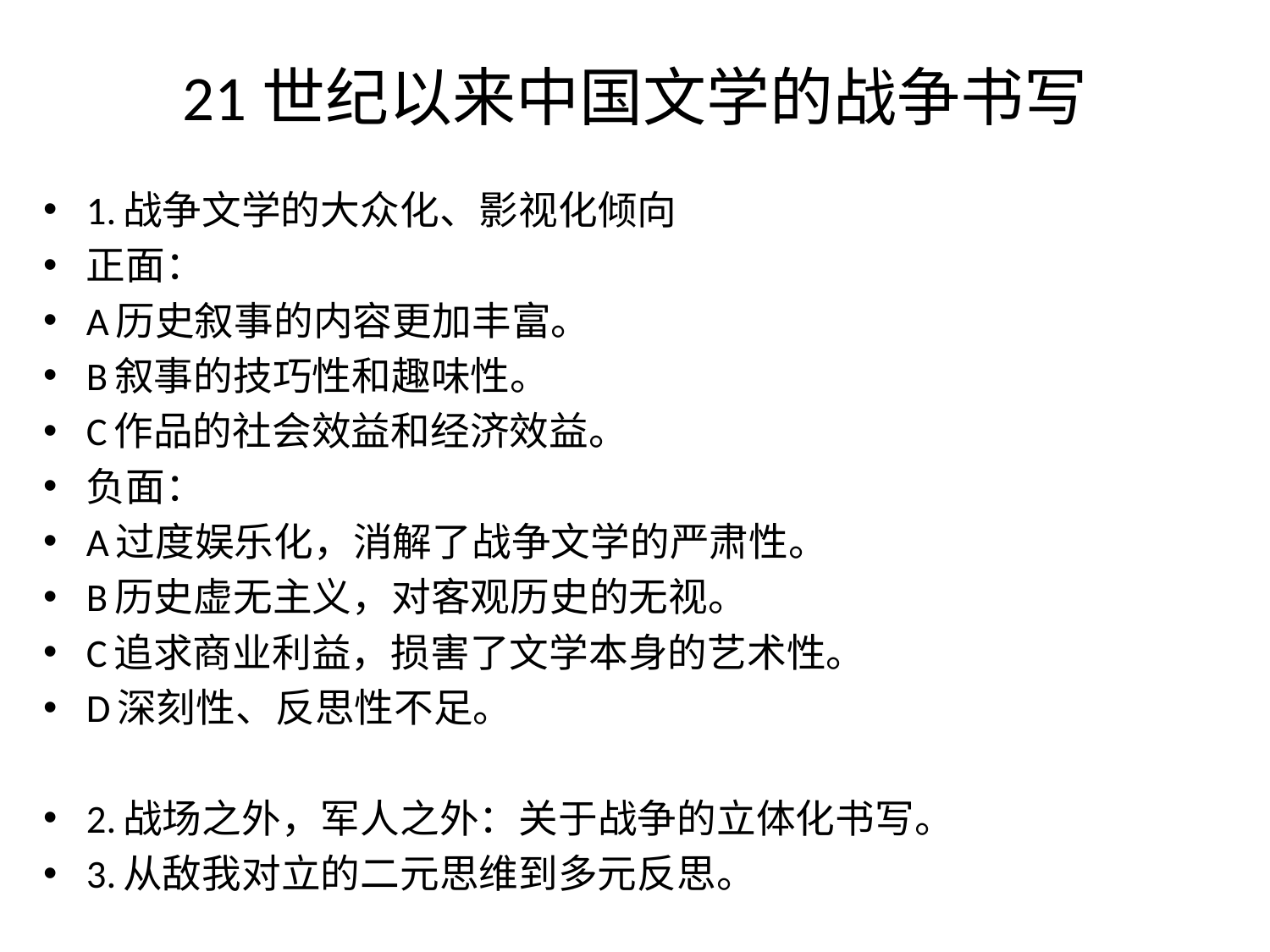

# 21世纪以来中国文学的战争书写
1.战争文学的大众化、影视化倾向
正面：
A历史叙事的内容更加丰富。
B叙事的技巧性和趣味性。
C作品的社会效益和经济效益。
负面：
A过度娱乐化，消解了战争文学的严肃性。
B历史虚无主义，对客观历史的无视。
C追求商业利益，损害了文学本身的艺术性。
D深刻性、反思性不足。

2.战场之外，军人之外：关于战争的立体化书写。
3.从敌我对立的二元思维到多元反思。